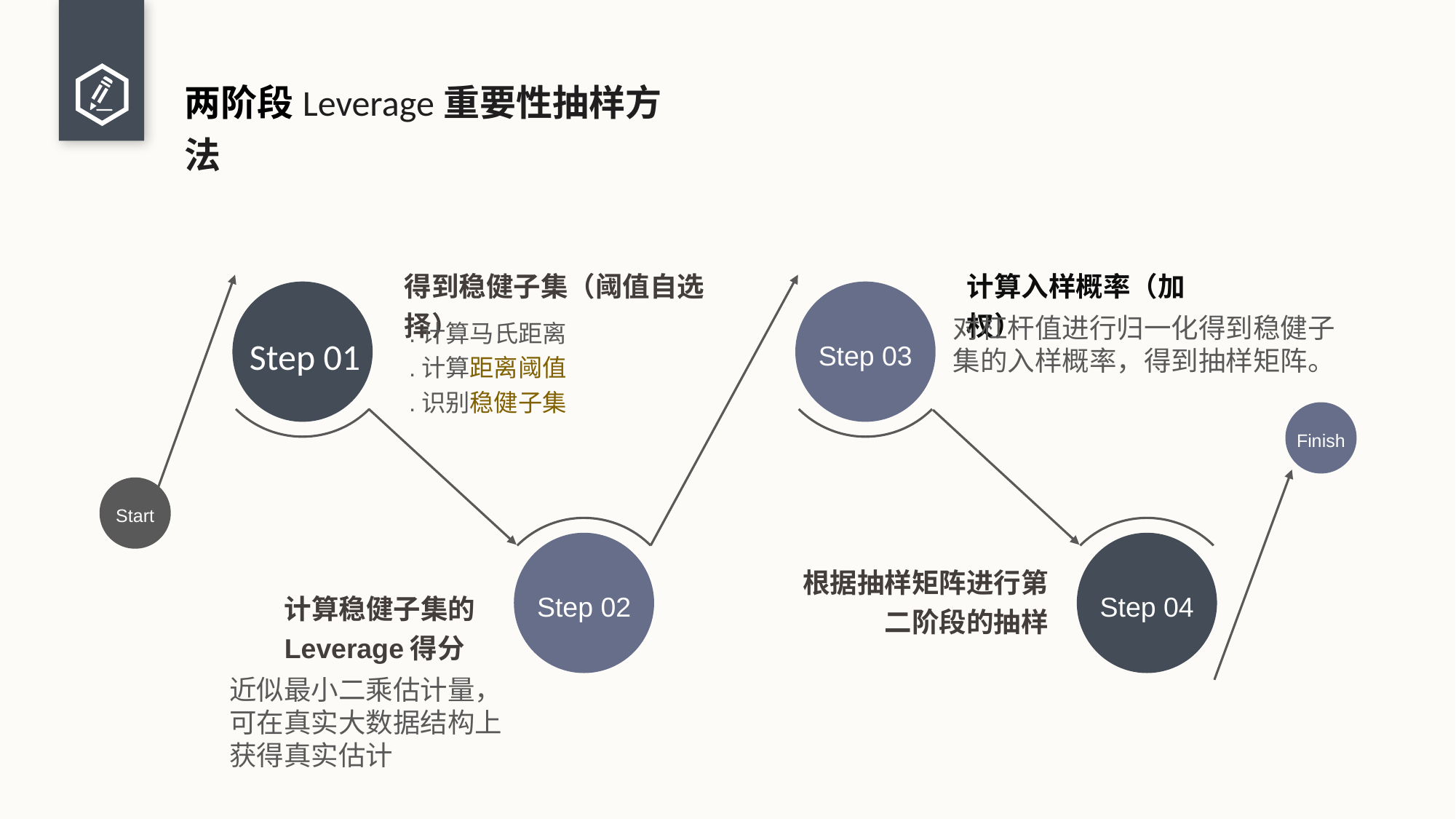

# 两阶段Leverage重要性抽样方法

得到稳健子集（阈值自选择）
计算入样概率（加权）

Step 03
对杠杆值进行归一化得到稳健子集的入样概率，得到抽样矩阵。
.计算马氏距离
.计算距离阈值
.识别稳健子集

Step 01
Finish
Start

Step 02
Step 04
根据抽样矩阵进行第二阶段的抽样
计算稳健子集的Leverage得分
近似最小二乘估计量，可在真实大数据结构上获得真实估计